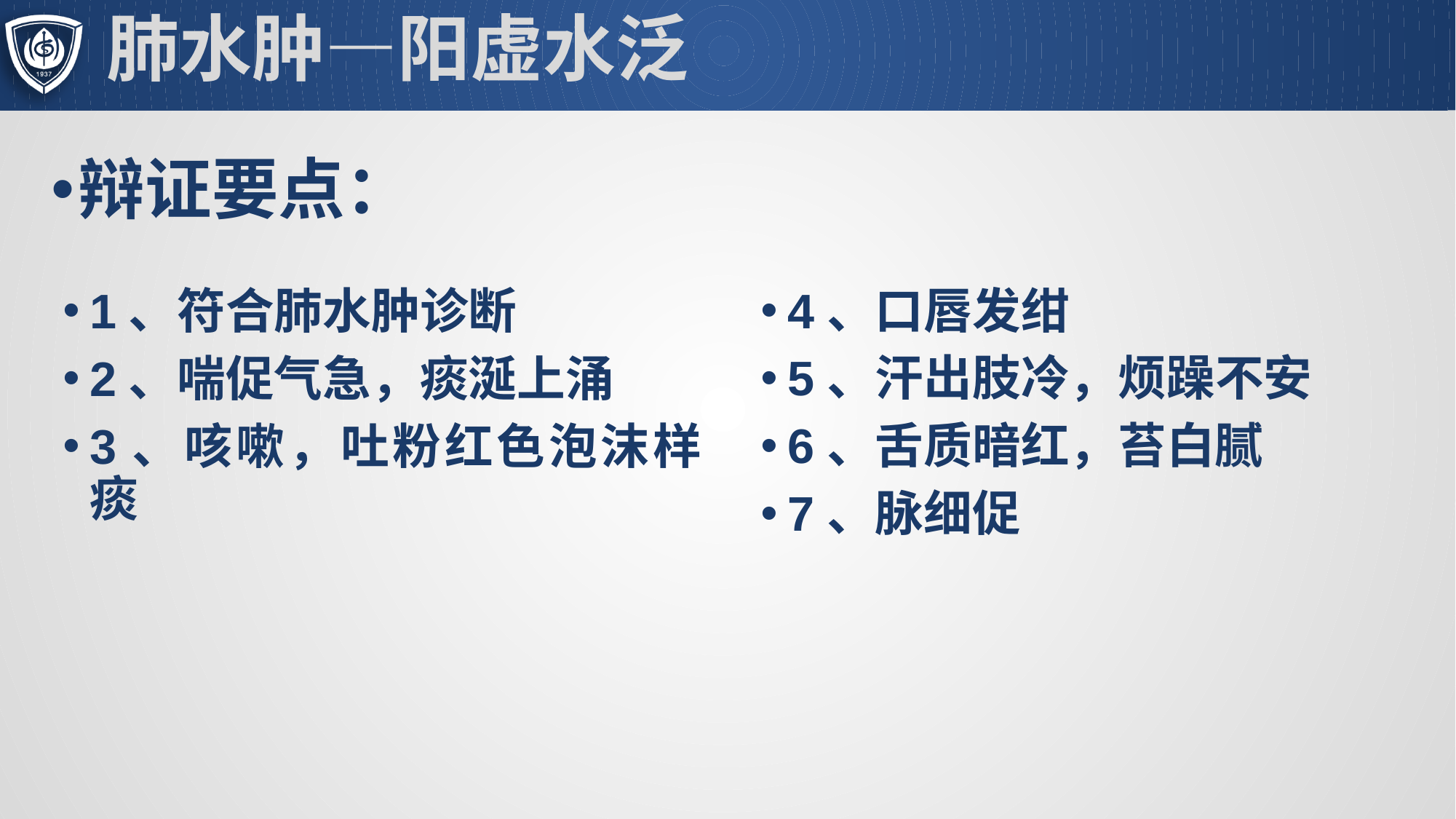

# 肺水肿—阳虚水泛
辩证要点：

4、口唇发绀
5、汗出肢冷，烦躁不安
6、舌质暗红，苔白腻
7、脉细促
1、符合肺水肿诊断
2、喘促气急，痰涎上涌
3、咳嗽，吐粉红色泡沫样痰